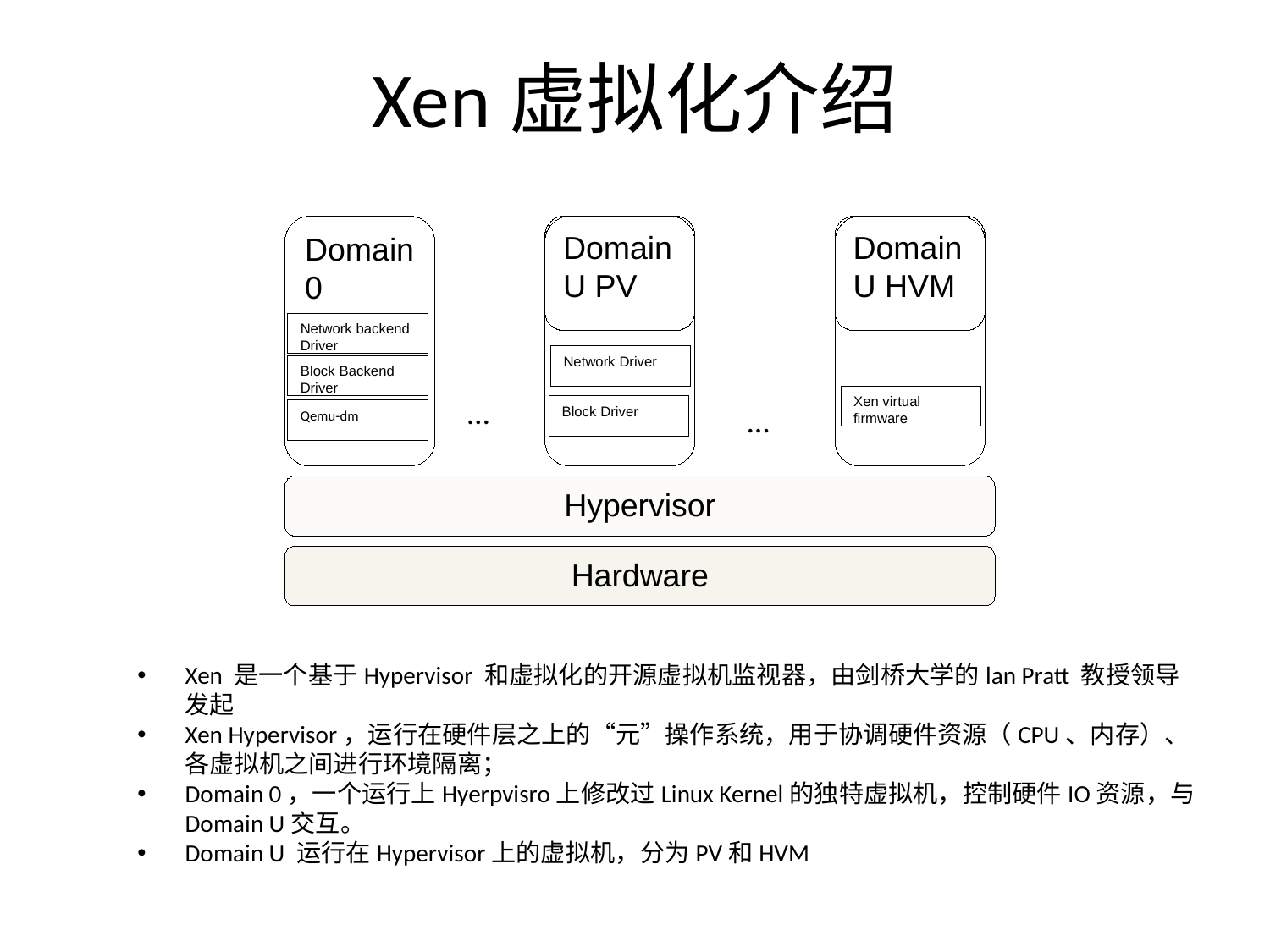

# Xen虚拟化介绍
Domain0

Domain U PV

Domain U HVM
…
…
Hypervisor
Hardware
Network backend Driver
Network Driver
Block Backend Driver
Xen virtual firmware
Block Driver
Qemu-dm
Xen 是一个基于Hypervisor 和虚拟化的开源虚拟机监视器，由剑桥大学的lan Pratt 教授领导发起
Xen Hypervisor，运行在硬件层之上的“元”操作系统，用于协调硬件资源（CPU、内存）、各虚拟机之间进行环境隔离；
Domain 0，一个运行上Hyerpvisro上修改过Linux Kernel的独特虚拟机，控制硬件IO资源，与Domain U交互。
Domain U 运行在Hypervisor上的虚拟机，分为PV和HVM